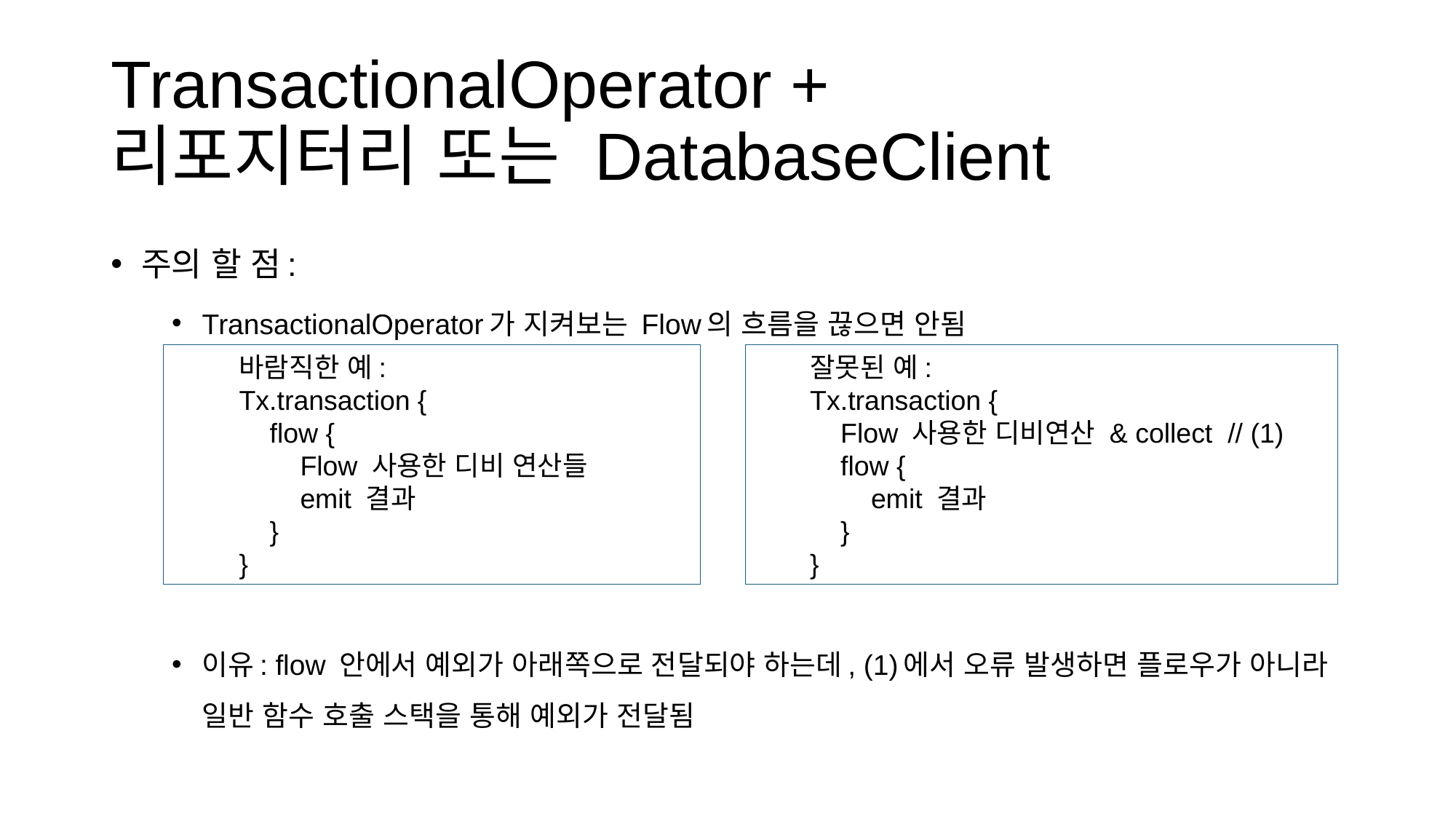

# TransactionalOperator + 리포지터리 또는 DatabaseClient
주의 할 점:
TransactionalOperator가 지켜보는 Flow의 흐름을 끊으면 안됨

이유: flow 안에서 예외가 아래쪽으로 전달되야 하는데, (1)에서 오류 발생하면 플로우가 아니라 일반 함수 호출 스택을 통해 예외가 전달됨

바람직한 예:
Tx.transaction {
    flow {
        Flow 사용한 디비 연산들
        emit 결과
    }
}
잘못된 예:
Tx.transaction {
    Flow 사용한 디비연산 & collect  // (1)
    flow {
        emit 결과
    }
}